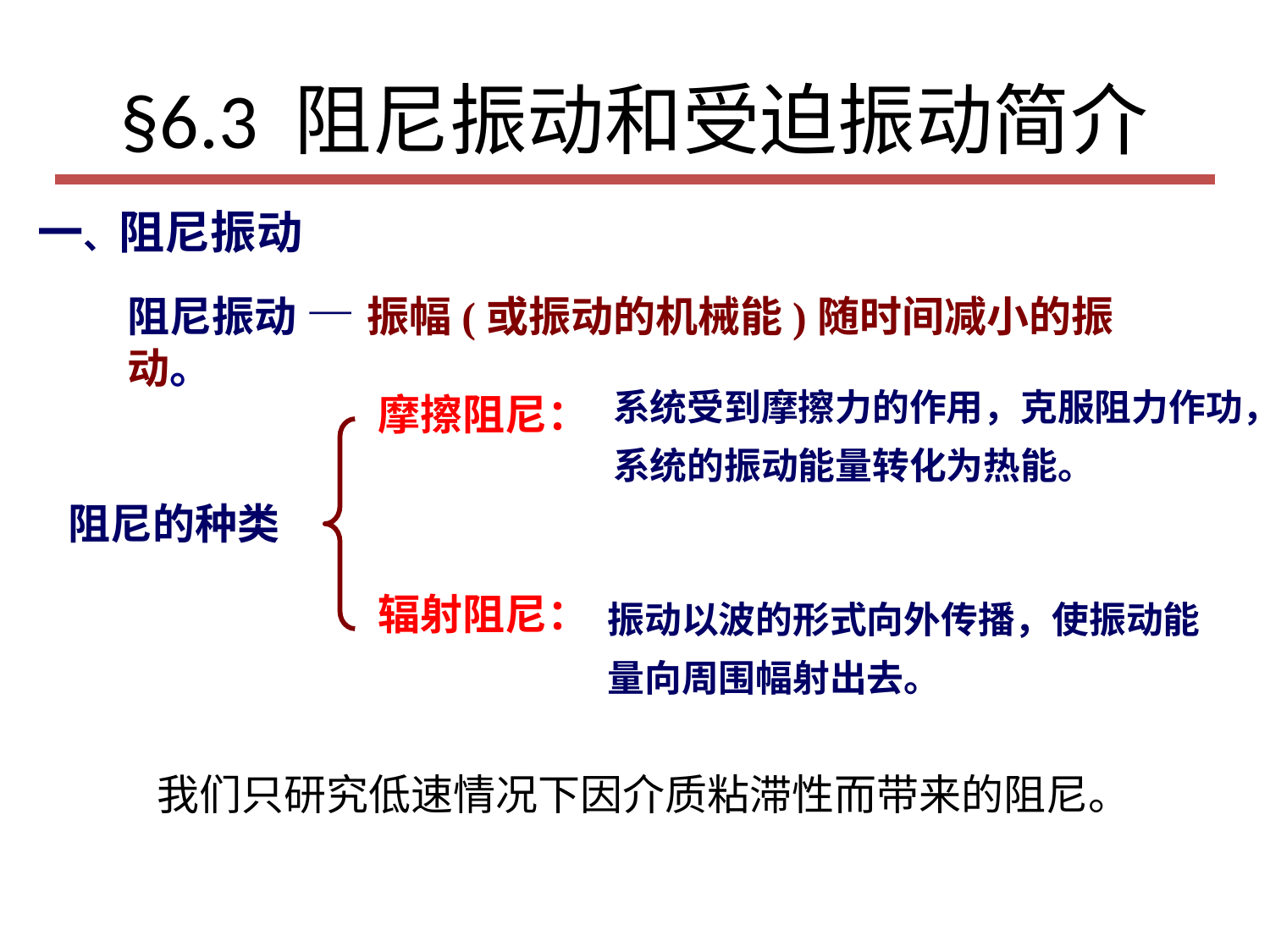

# §6.3 阻尼振动和受迫振动简介
一、阻尼振动
阻尼振动 — 振幅(或振动的机械能)随时间减小的振动。
系统受到摩擦力的作用，克服阻力作功，系统的振动能量转化为热能。
摩擦阻尼：

阻尼的种类
辐射阻尼：
振动以波的形式向外传播，使振动能量向周围幅射出去。
我们只研究低速情况下因介质粘滞性而带来的阻尼。